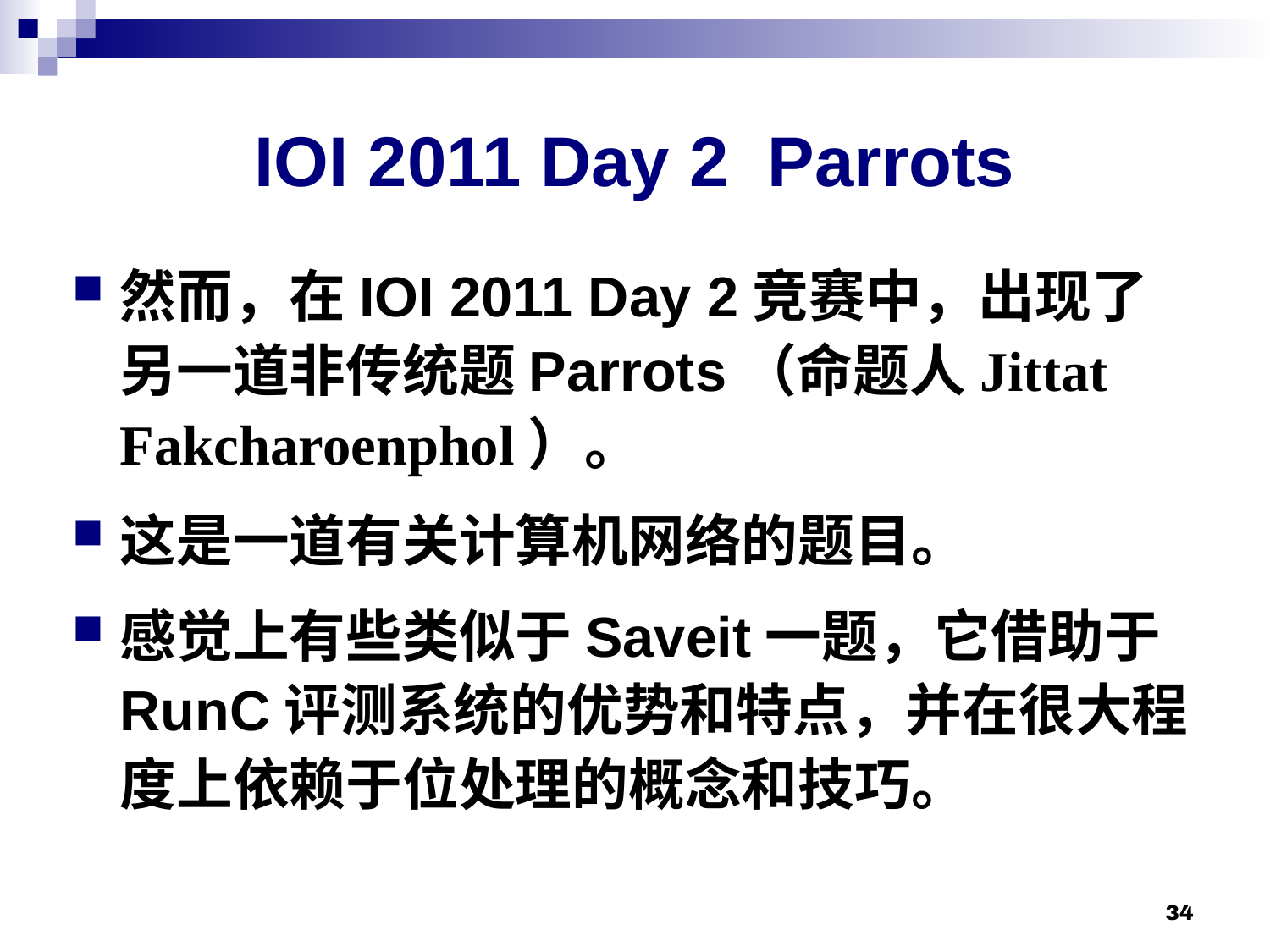

# IOI 2011 Day 2  Parrots
然而，在IOI 2011 Day 2竞赛中，出现了另一道非传统题Parrots（命题人Jittat Fakcharoenphol）。
这是一道有关计算机网络的题目。
感觉上有些类似于Saveit一题，它借助于RunC评测系统的优势和特点，并在很大程度上依赖于位处理的概念和技巧。
34